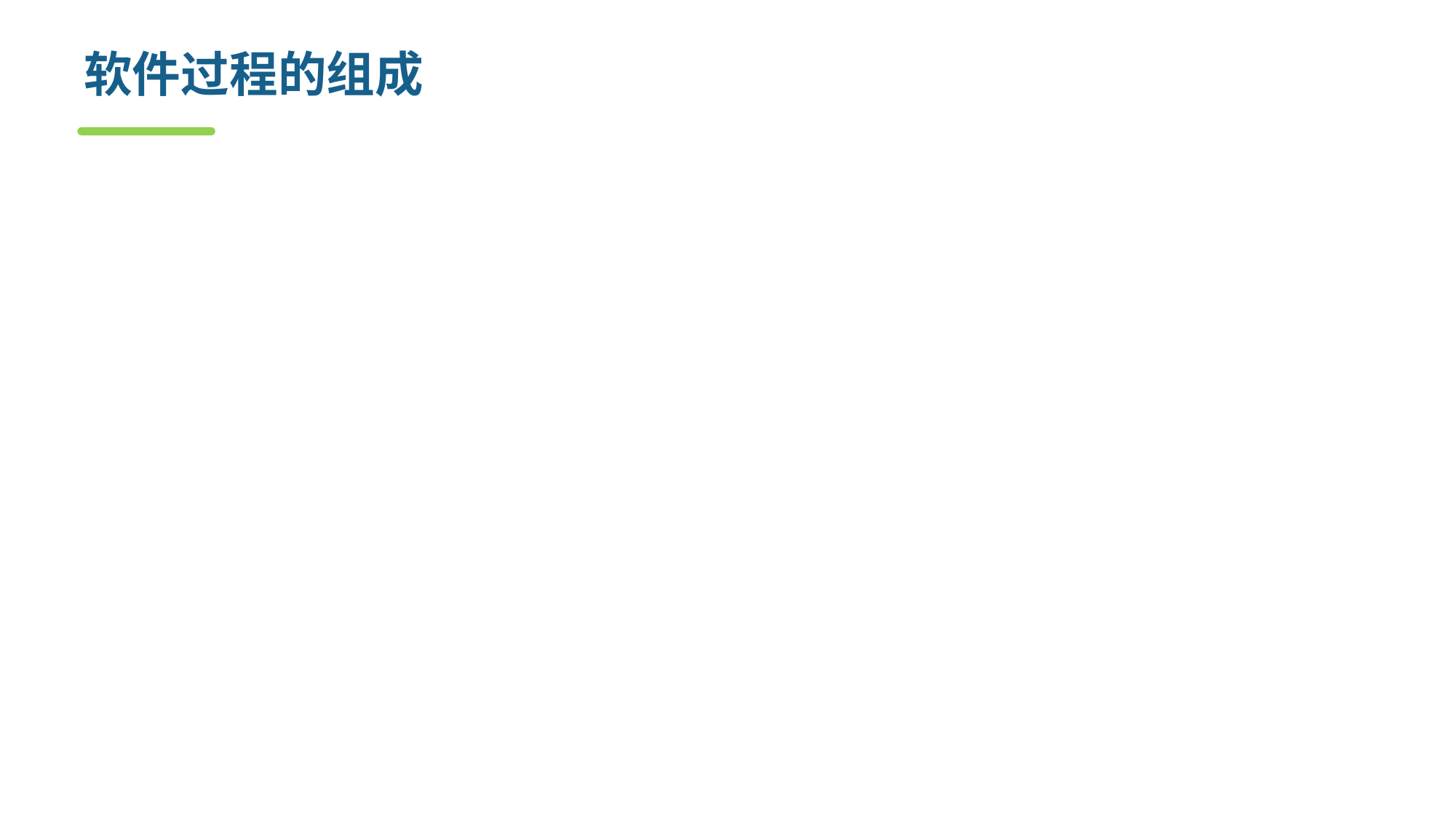

# 软件过程的组成
软件过程，也称为软件生存周期过程，是指软件生存周期中的一系列相关过程，其中过程就是活动的集合，活动是任务的集合，任务要起到把输入加工成输出的作用。
活动的执行可以是顺序的、迭代的（重复的）、并行的、嵌套的，或者是有条件地引发的。
6